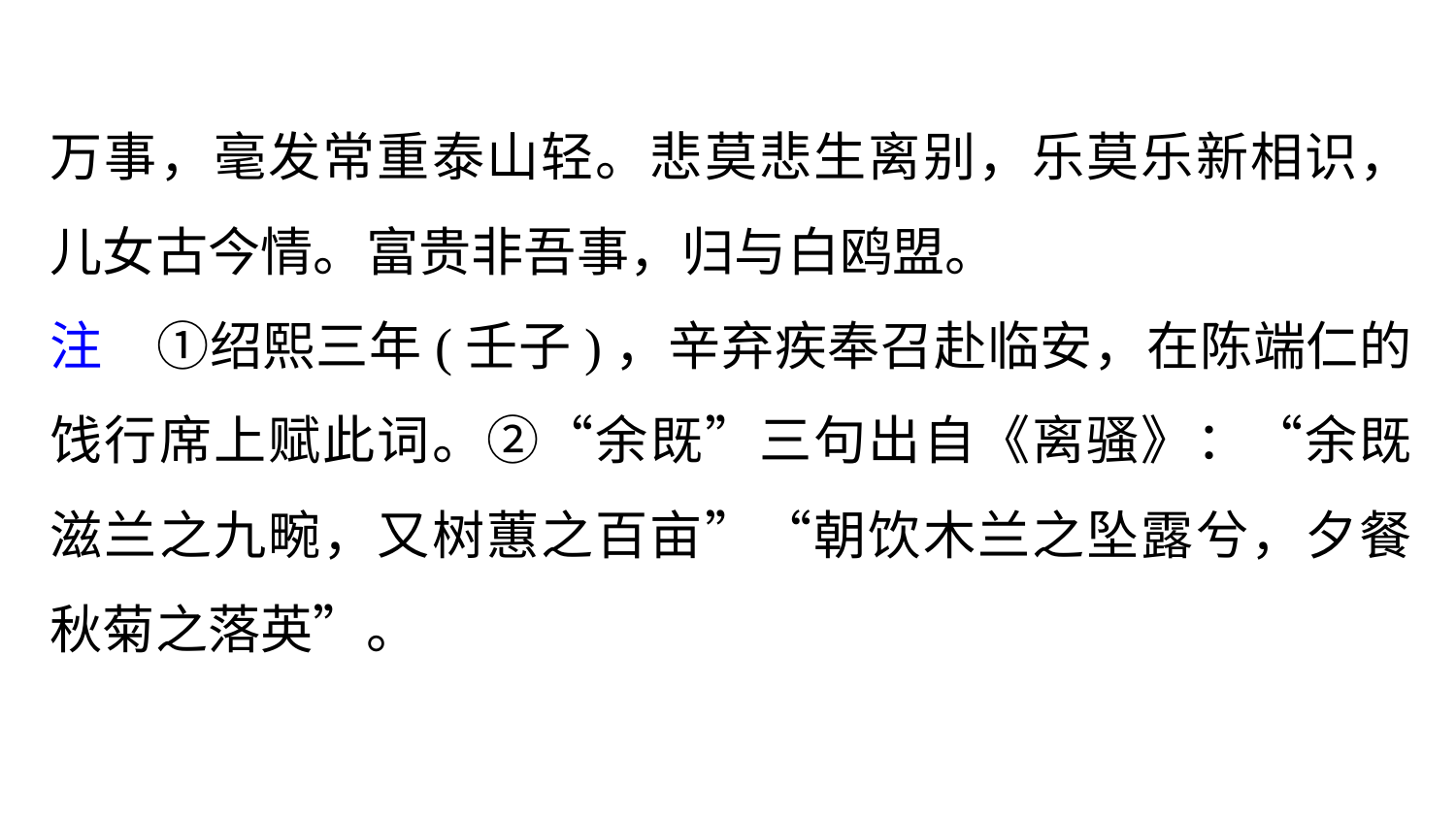

万事，毫发常重泰山轻。悲莫悲生离别，乐莫乐新相识，儿女古今情。富贵非吾事，归与白鸥盟。
注　①绍熙三年(壬子)，辛弃疾奉召赴临安，在陈端仁的饯行席上赋此词。②“余既”三句出自《离骚》：“余既滋兰之九畹，又树蕙之百亩”“朝饮木兰之坠露兮，夕餐秋菊之落英”。